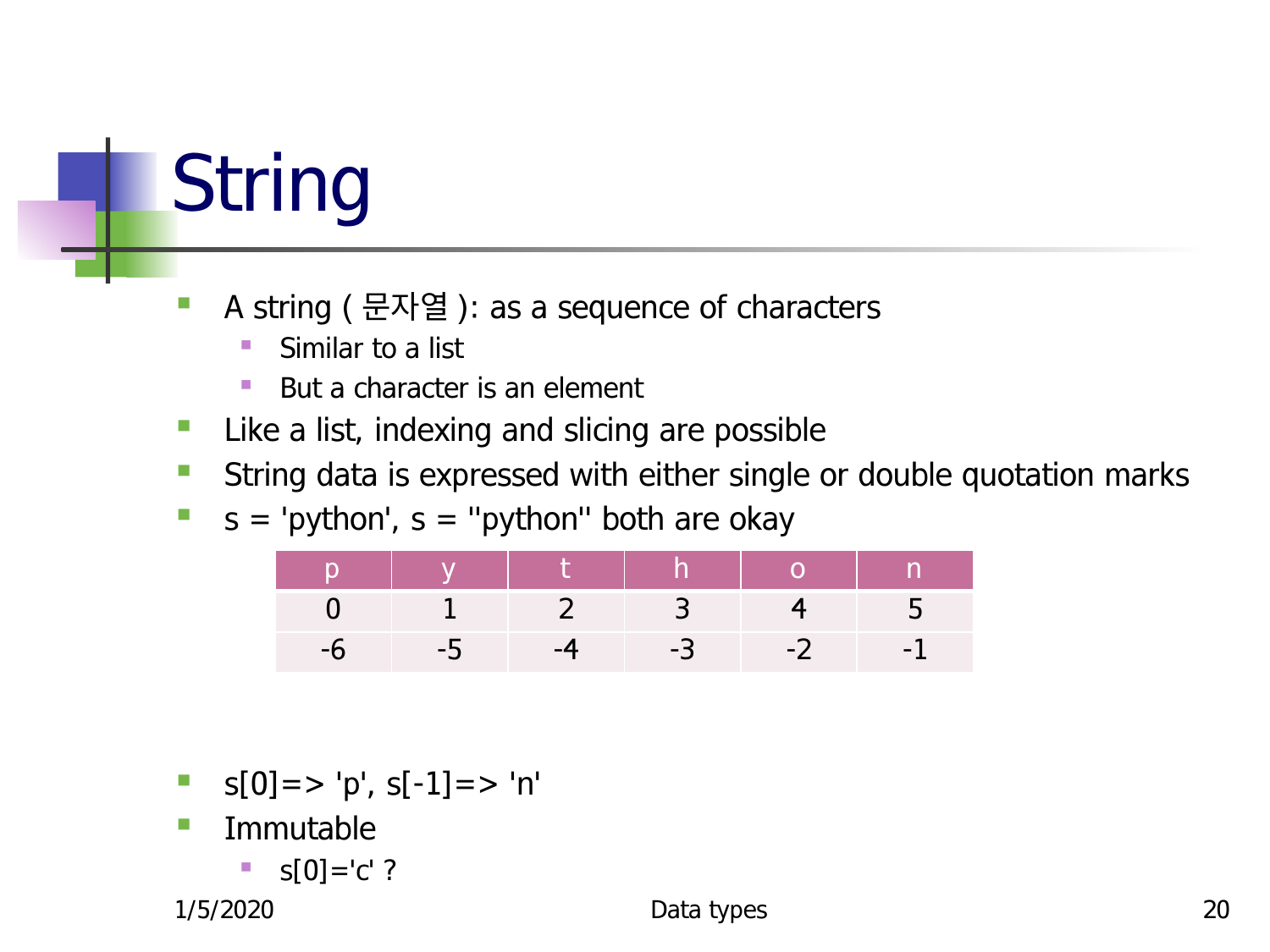

# String
A string (문자열): as a sequence of characters
Similar to a list
But a character is an element
Like a list, indexing and slicing are possible
String data is expressed with either single or double quotation marks
s = 'python', s = ''python'' both are okay

s[0]=> 'p', s[-1]=> 'n'
Immutable
s[0]='c' ?
| p | y | t | h | o | n |
| --- | --- | --- | --- | --- | --- |
| 0 | 1 | 2 | 3 | 4 | 5 |
| -6 | -5 | -4 | -3 | -2 | -1 |
1/5/2020
Data types
20